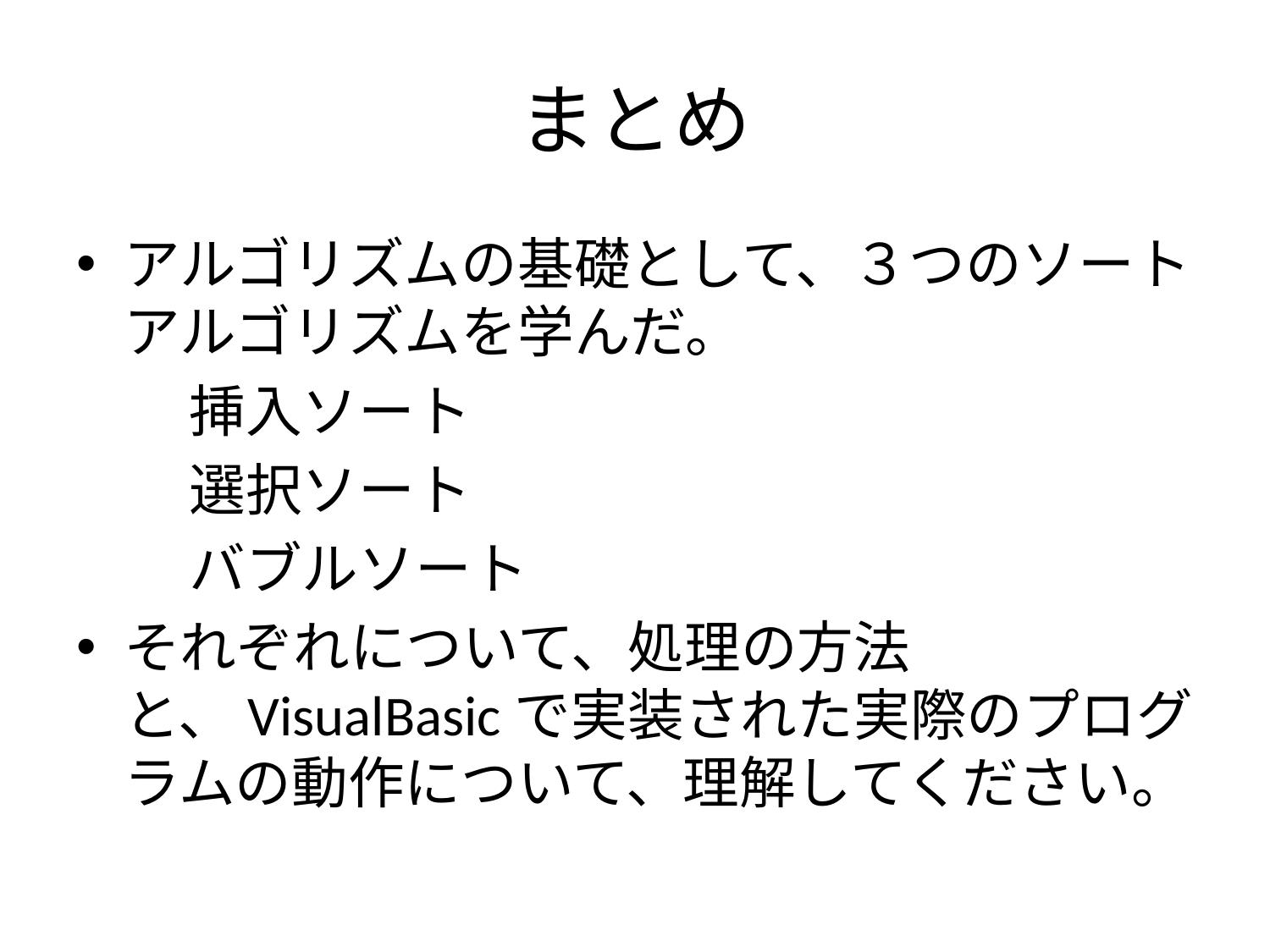

# まとめ
アルゴリズムの基礎として、３つのソートアルゴリズムを学んだ。
　　挿入ソート
　　選択ソート
　　バブルソート
それぞれについて、処理の方法と、VisualBasicで実装された実際のプログラムの動作について、理解してください。